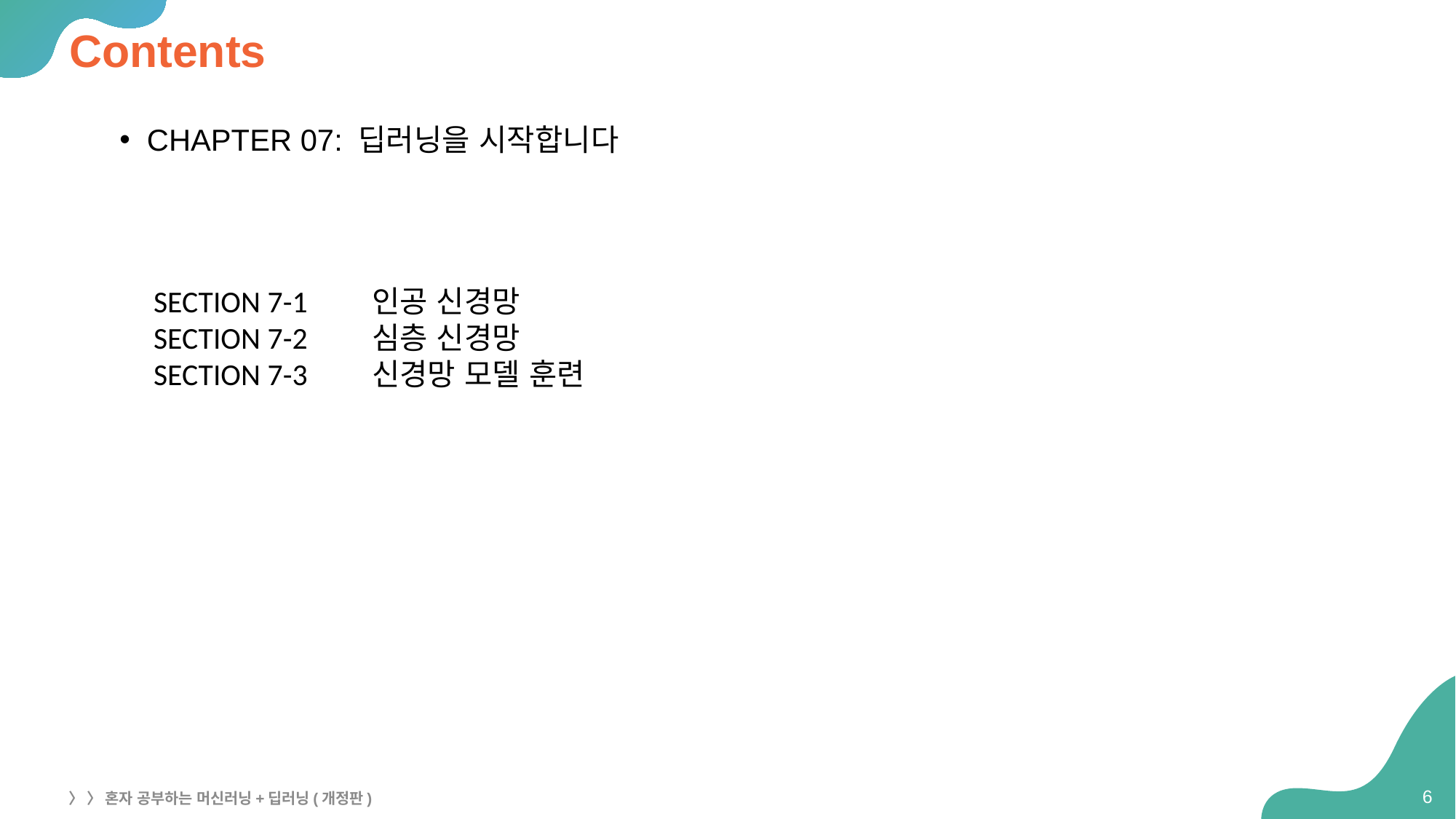

# Contents
CHAPTER 07: 딥러닝을 시작합니다

SECTION 7-1	인공 신경망
SECTION 7-2 	심층 신경망
SECTION 7-3 	신경망 모델 훈련

6
〉 〉 혼자 공부하는 머신러닝+딥러닝(개정판)